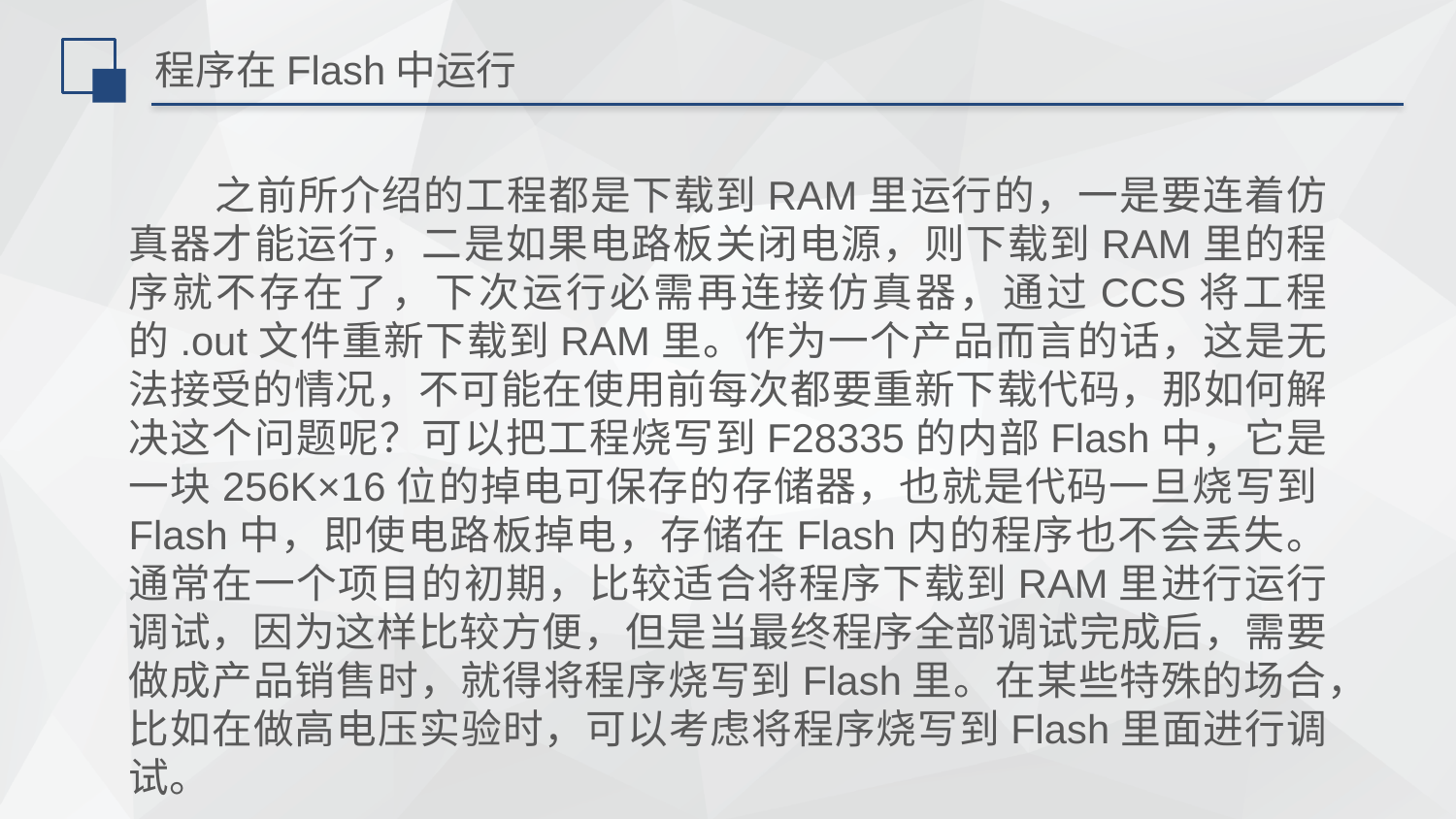

# 程序在Flash中运行
之前所介绍的工程都是下载到RAM里运行的，一是要连着仿真器才能运行，二是如果电路板关闭电源，则下载到RAM里的程序就不存在了，下次运行必需再连接仿真器，通过CCS将工程的.out文件重新下载到RAM里。作为一个产品而言的话，这是无法接受的情况，不可能在使用前每次都要重新下载代码，那如何解决这个问题呢？可以把工程烧写到F28335的内部Flash中，它是一块256K×16位的掉电可保存的存储器，也就是代码一旦烧写到Flash中，即使电路板掉电，存储在Flash内的程序也不会丢失。通常在一个项目的初期，比较适合将程序下载到RAM里进行运行调试，因为这样比较方便，但是当最终程序全部调试完成后，需要做成产品销售时，就得将程序烧写到Flash里。在某些特殊的场合，比如在做高电压实验时，可以考虑将程序烧写到Flash里面进行调试。